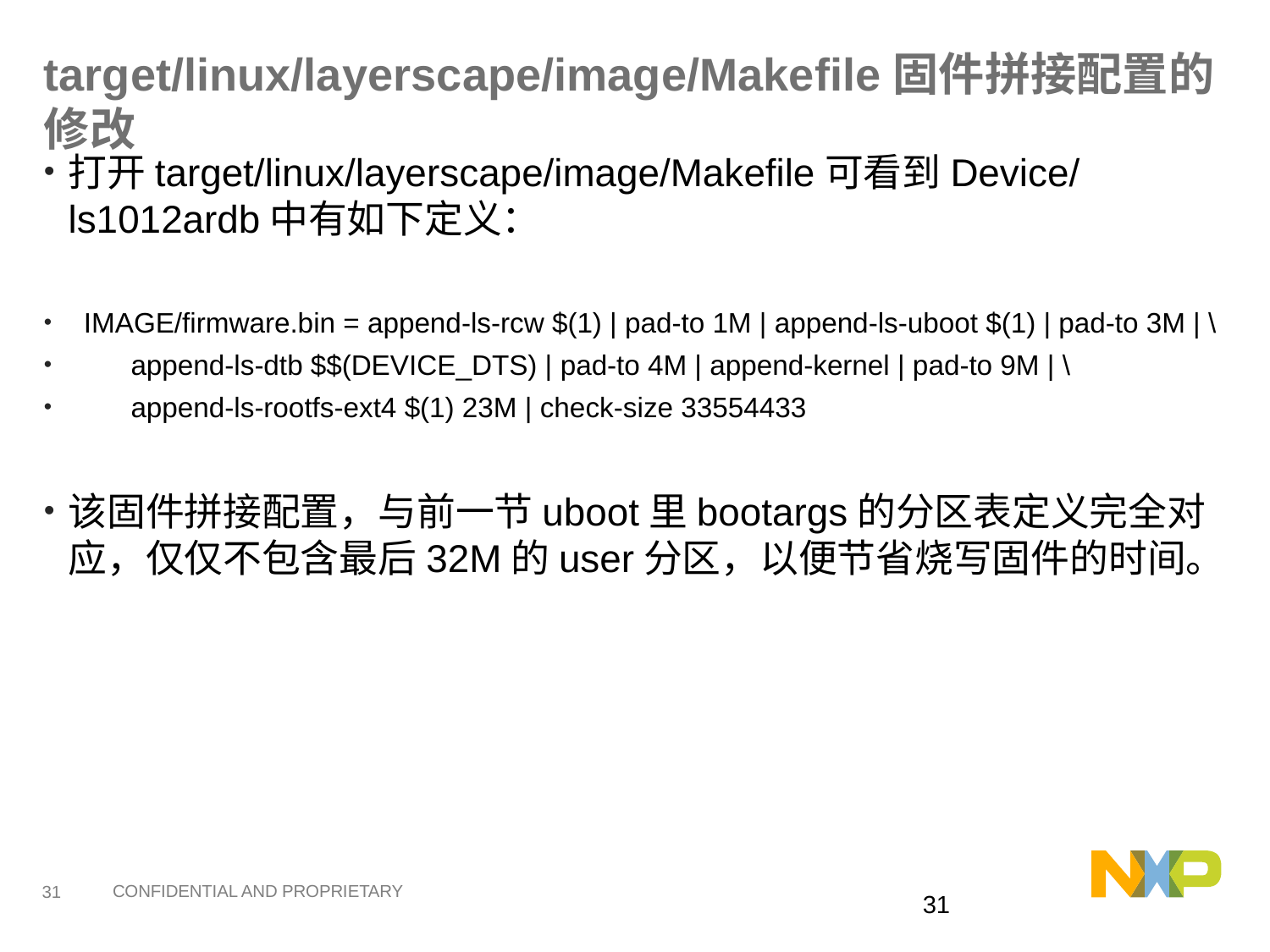

# target/linux/layerscape/image/Makefile固件拼接配置的修改
打开target/linux/layerscape/image/Makefile可看到Device/ls1012ardb中有如下定义：

  IMAGE/firmware.bin = append-ls-rcw $(1) | pad-to 1M | append-ls-uboot $(1) | pad-to 3M | \
        append-ls-dtb $$(DEVICE_DTS) | pad-to 4M | append-kernel | pad-to 9M | \
        append-ls-rootfs-ext4 $(1) 23M | check-size 33554433

该固件拼接配置，与前一节uboot里bootargs的分区表定义完全对应，仅仅不包含最后32M的user分区，以便节省烧写固件的时间。
31